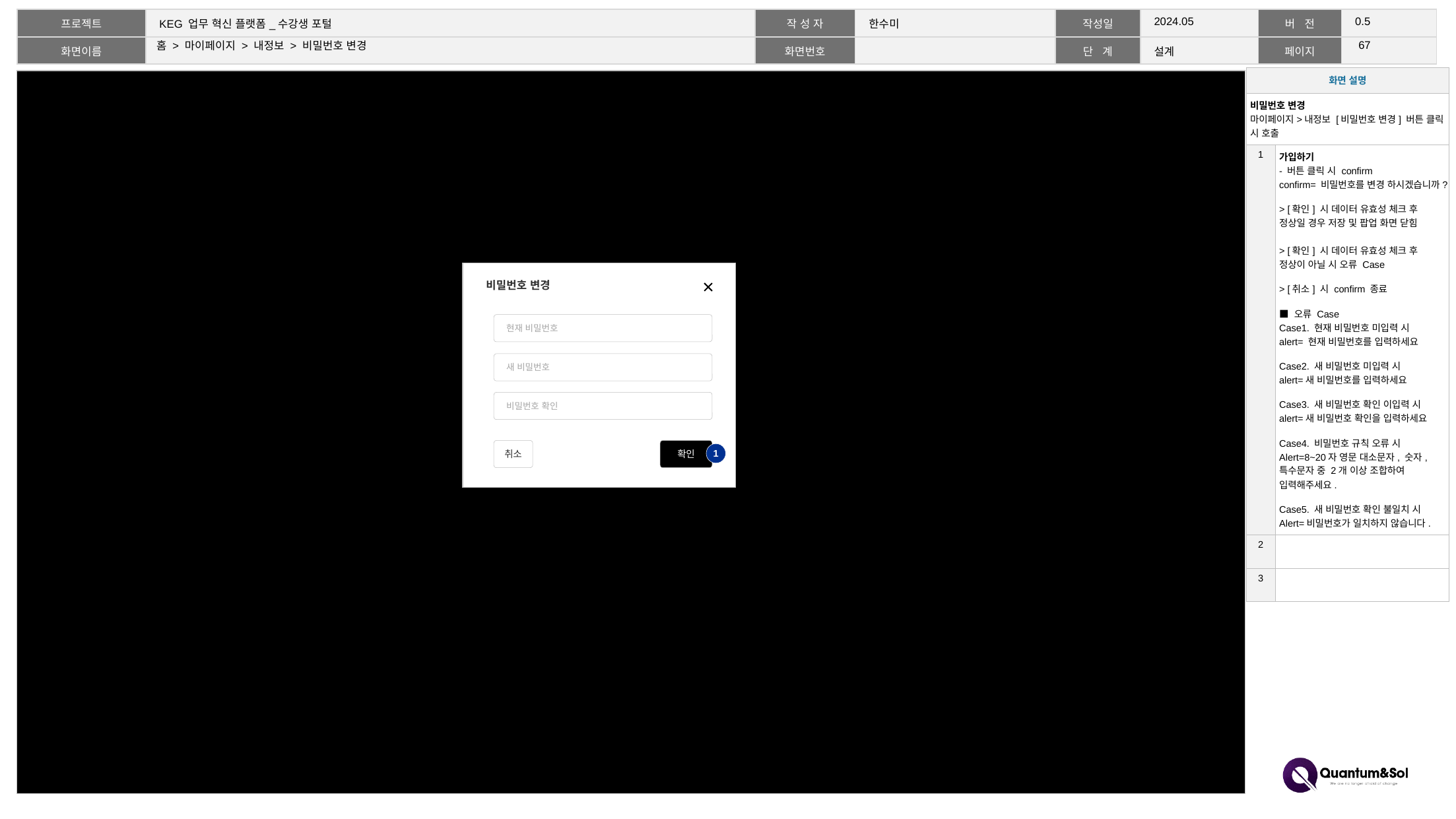

67

# 홈 > 마이페이지 > 내정보 > 비밀번호 변경
| 화면 설명 |  |
| --- | --- |
| 비밀번호 변경 마이페이지>내정보 [비밀번호 변경] 버튼 클릭 시 호출 |  |
| 1 | 가입하기 - 버튼 클릭 시 confirm confirm= 비밀번호를 변경 하시겠습니까? > [확인] 시 데이터 유효성 체크 후 정상일 경우 저장 및 팝업 화면 닫힘 > [확인] 시 데이터 유효성 체크 후 정상이 아닐 시 오류 Case > [취소] 시 confirm 종료 ■ 오류 Case Case1. 현재 비밀번호 미입력 시 alert= 현재 비밀번호를 입력하세요 Case2. 새 비밀번호 미입력 시 alert=새 비밀번호를 입력하세요 Case3. 새 비밀번호 확인 이입력 시 alert=새 비밀번호 확인을 입력하세요 Case4. 비밀번호 규칙 오류 시 Alert=8~20자 영문 대소문자, 숫자, 특수문자 중 2개 이상 조합하여 입력해주세요. Case5. 새 비밀번호 확인 불일치 시 Alert=비밀번호가 일치하지 않습니다. |
| 2 |  |
| 3 |  |
비밀번호 변경
현재 비밀번호
새 비밀번호
비밀번호 확인
취소
확인
1